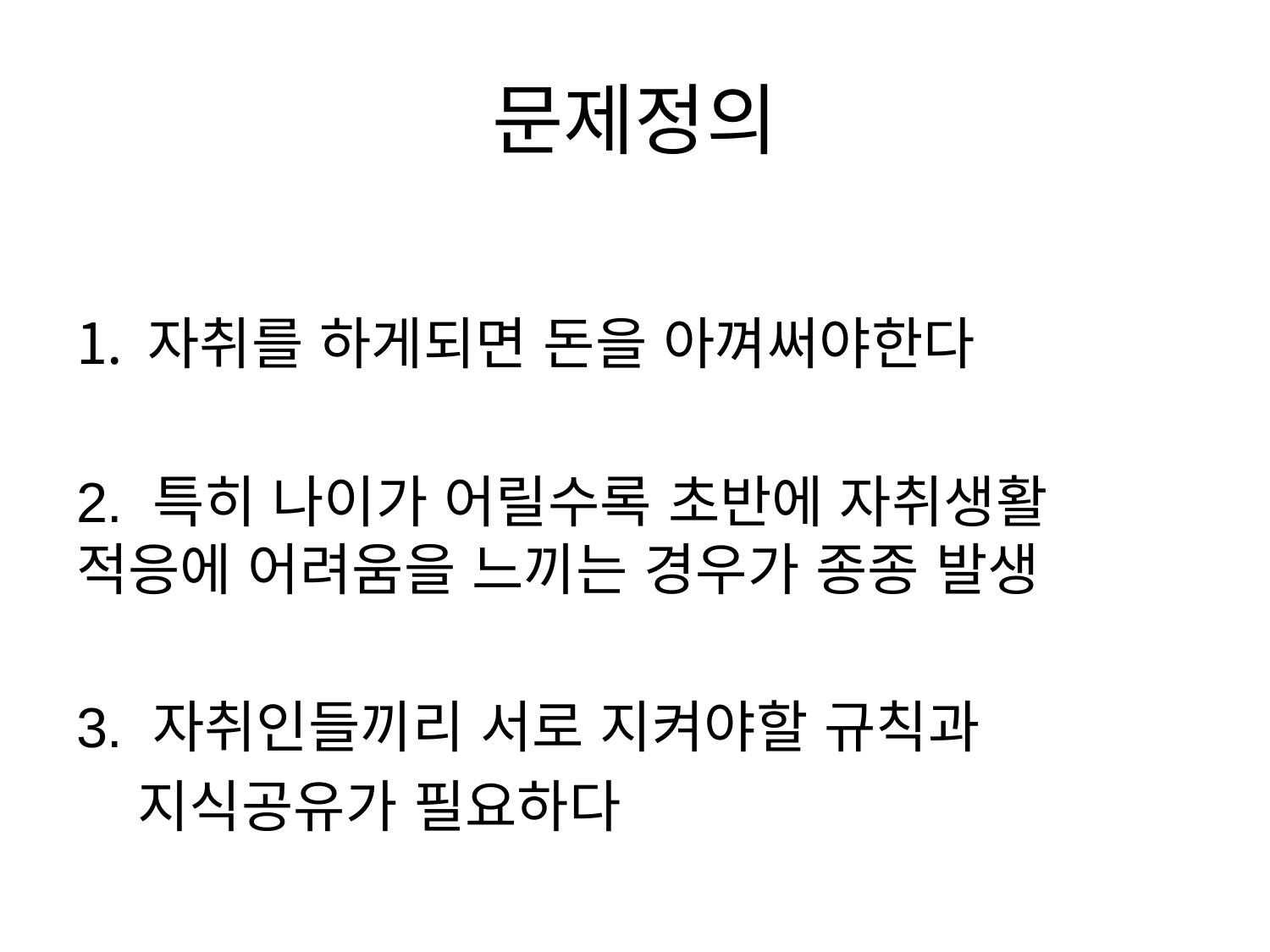

# 문제정의

자취를 하게되면 돈을 아껴써야한다

2. 특히 나이가 어릴수록 초반에 자취생활 적응에 어려움을 느끼는 경우가 종종 발생

3. 자취인들끼리 서로 지켜야할 규칙과
   지식공유가 필요하다